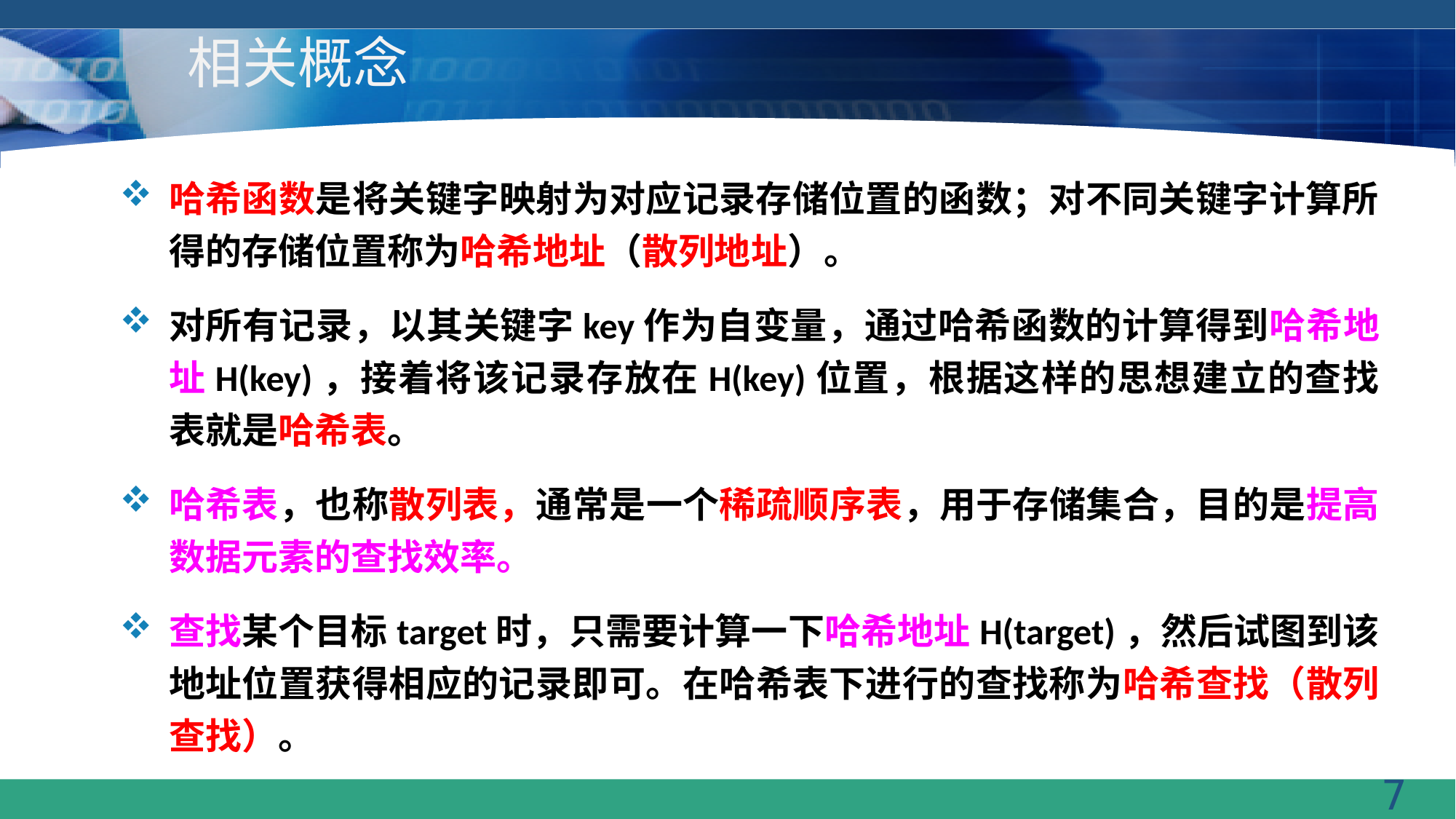

# 相关概念
哈希函数是将关键字映射为对应记录存储位置的函数；对不同关键字计算所得的存储位置称为哈希地址（散列地址）。
对所有记录，以其关键字key作为自变量，通过哈希函数的计算得到哈希地址H(key)，接着将该记录存放在H(key)位置，根据这样的思想建立的查找表就是哈希表。
哈希表，也称散列表，通常是一个稀疏顺序表，用于存储集合，目的是提高数据元素的查找效率。
查找某个目标target时，只需要计算一下哈希地址H(target)，然后试图到该地址位置获得相应的记录即可。在哈希表下进行的查找称为哈希查找（散列查找）。